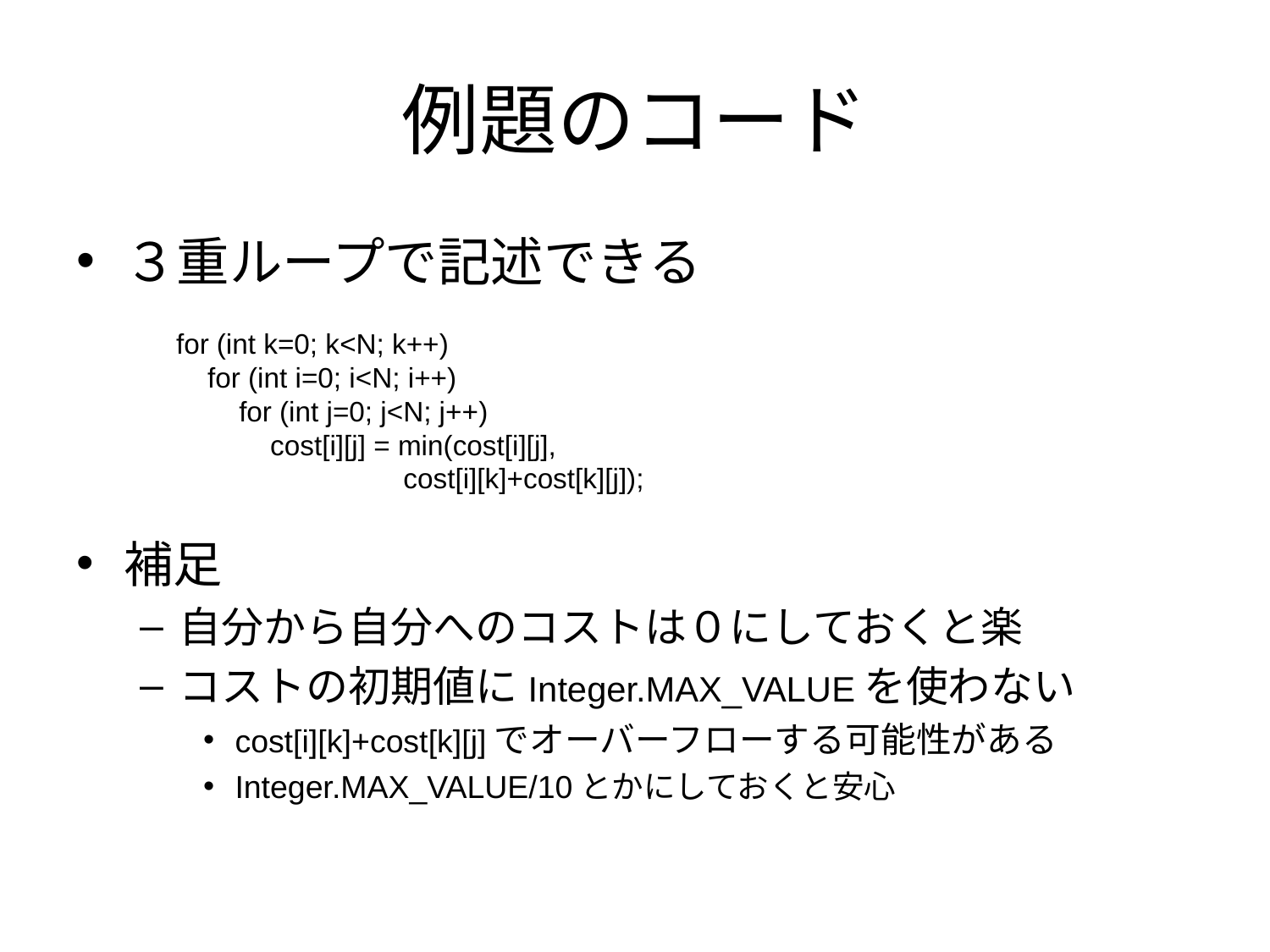

# 例題のコード
３重ループで記述できる
for (int k=0; k<N; k++)
    for (int i=0; i<N; i++)
        for (int j=0; j<N; j++)
            cost[i][j] = min(cost[i][j],
                             cost[i][k]+cost[k][j]);
補足
自分から自分へのコストは０にしておくと楽
コストの初期値にInteger.MAX_VALUEを使わない
cost[i][k]+cost[k][j]でオーバーフローする可能性がある
Integer.MAX_VALUE/10とかにしておくと安心